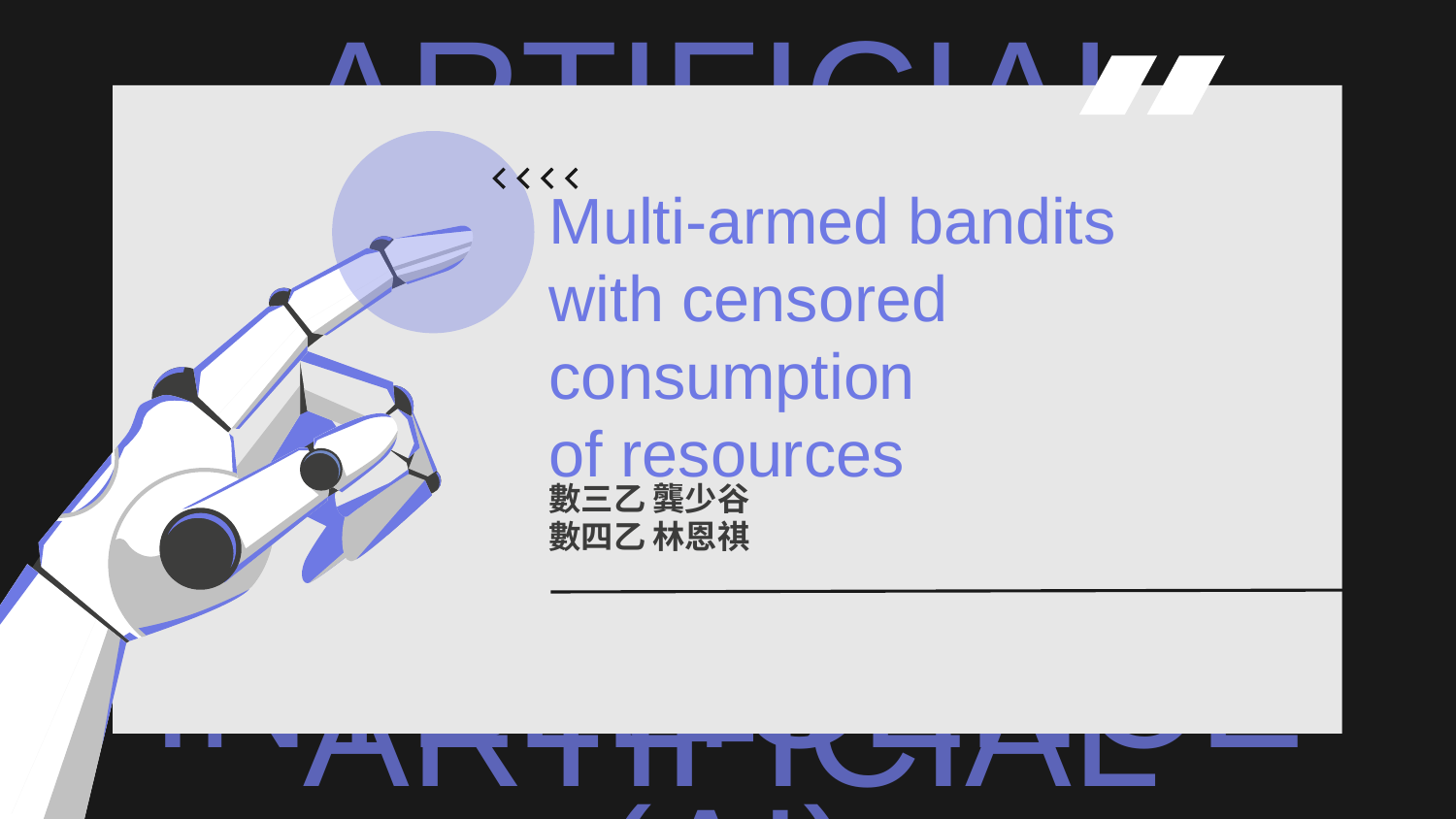

# Multi‑armed bandits with censored consumption of resources

數三乙 龔少谷
數四乙 林恩祺